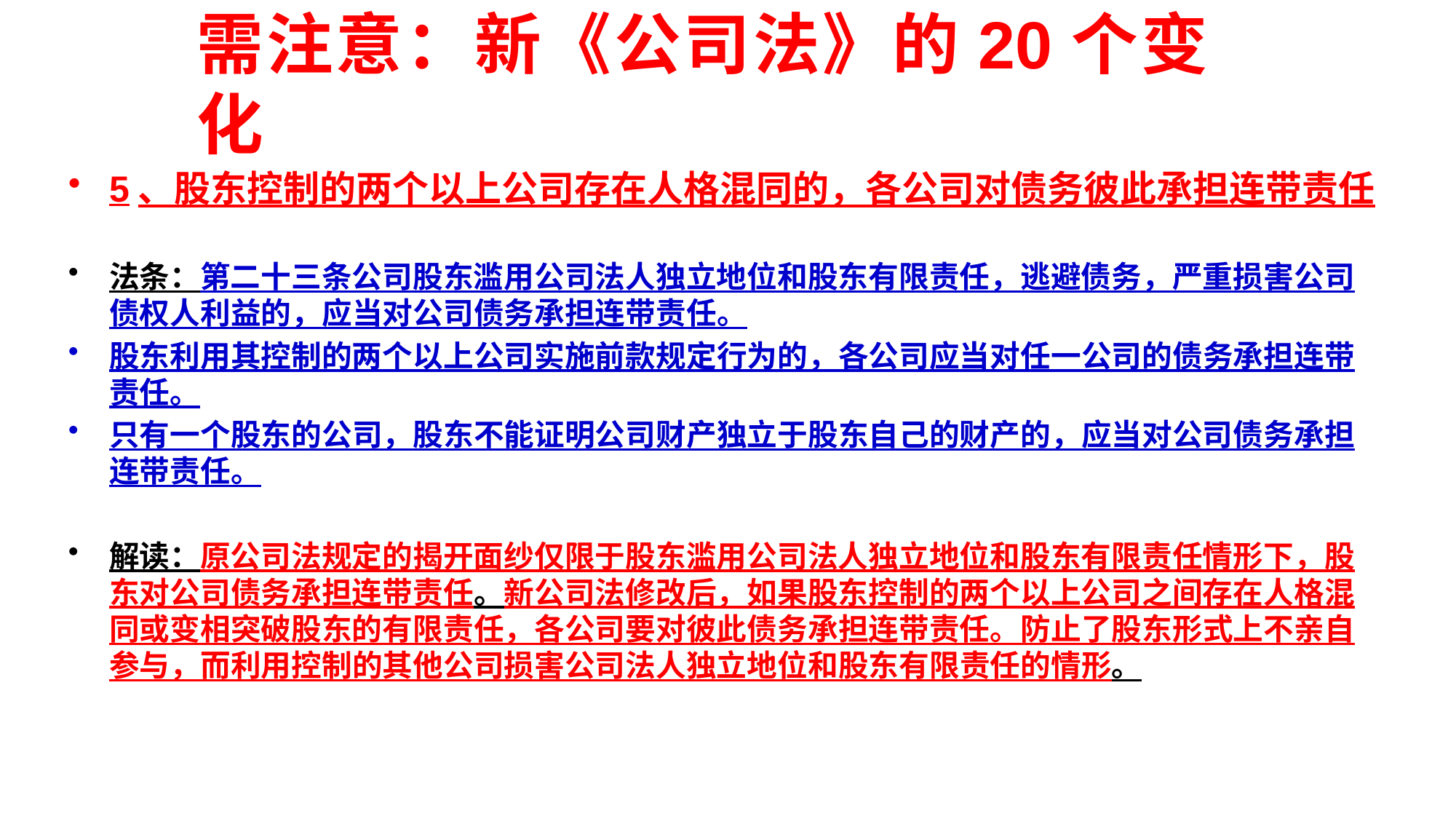

# 需注意：新《公司法》的20个变化
5、股东控制的两个以上公司存在人格混同的，各公司对债务彼此承担连带责任

法条：第二十三条公司股东滥用公司法人独立地位和股东有限责任，逃避债务，严重损害公司债权人利益的，应当对公司债务承担连带责任。
股东利用其控制的两个以上公司实施前款规定行为的，各公司应当对任一公司的债务承担连带责任。
只有一个股东的公司，股东不能证明公司财产独立于股东自己的财产的，应当对公司债务承担连带责任。

解读：原公司法规定的揭开面纱仅限于股东滥用公司法人独立地位和股东有限责任情形下，股东对公司债务承担连带责任。新公司法修改后，如果股东控制的两个以上公司之间存在人格混同或变相突破股东的有限责任，各公司要对彼此债务承担连带责任。防止了股东形式上不亲自参与，而利用控制的其他公司损害公司法人独立地位和股东有限责任的情形。